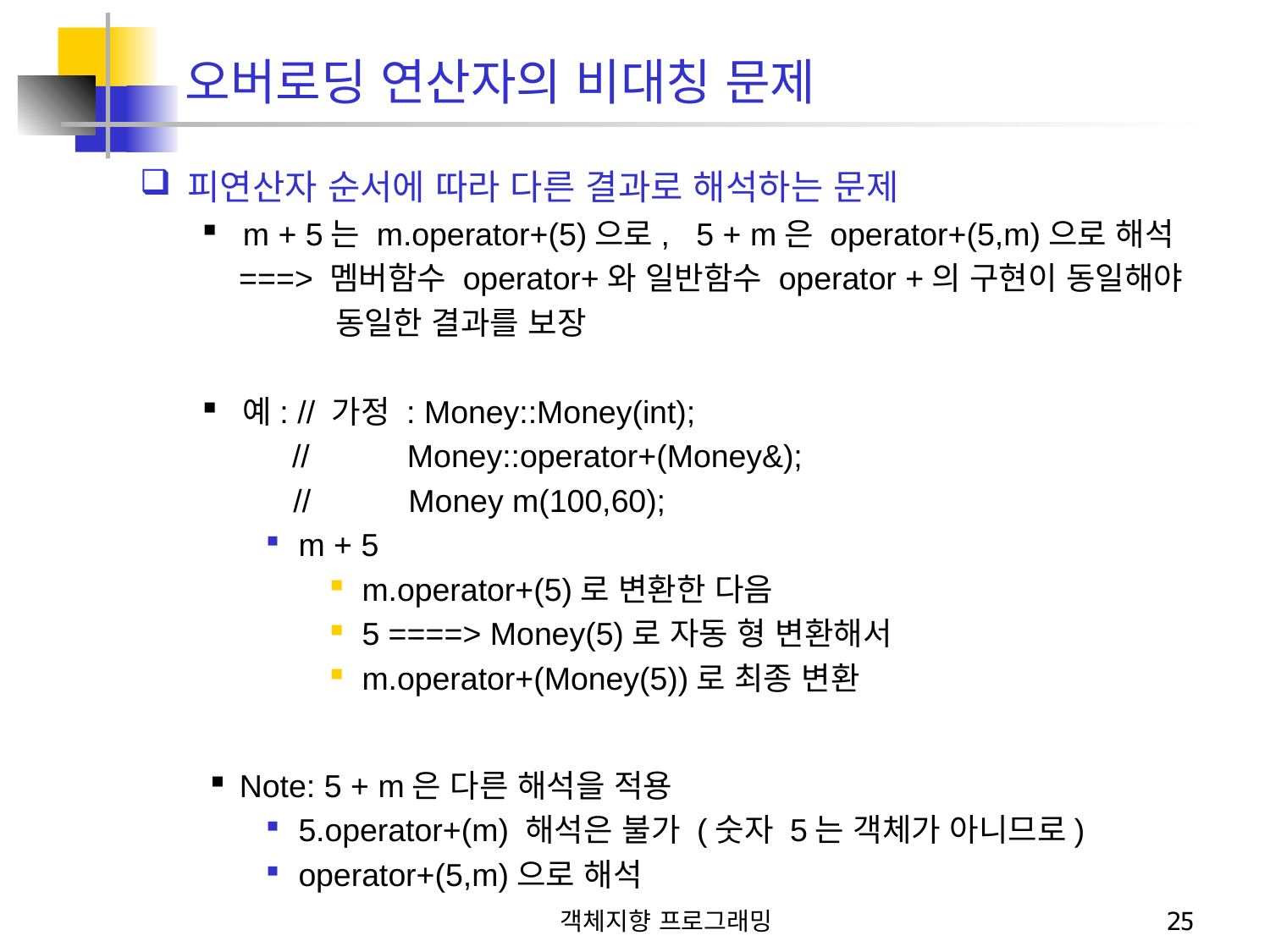

오버로딩 연산자의 비대칭 문제
피연산자 순서에 따라 다른 결과로 해석하는 문제
m + 5는 m.operator+(5)으로,   5 + m은 operator+(5,m)으로 해석
    ===> 멤버함수 operator+와 일반함수 operator +의 구현이 동일해야
              동일한 결과를 보장

예: // 가정 : Money::Money(int);
          //           Money::operator+(Money&);
   //           Money m(100,60);
m + 5
m.operator+(5)로 변환한 다음
5 ====> Money(5)로 자동 형 변환해서
m.operator+(Money(5))로 최종 변환

Note: 5 + m은 다른 해석을 적용
5.operator+(m) 해석은 불가 (숫자 5는 객체가 아니므로)
operator+(5,m)으로 해석
객체지향 프로그래밍
25